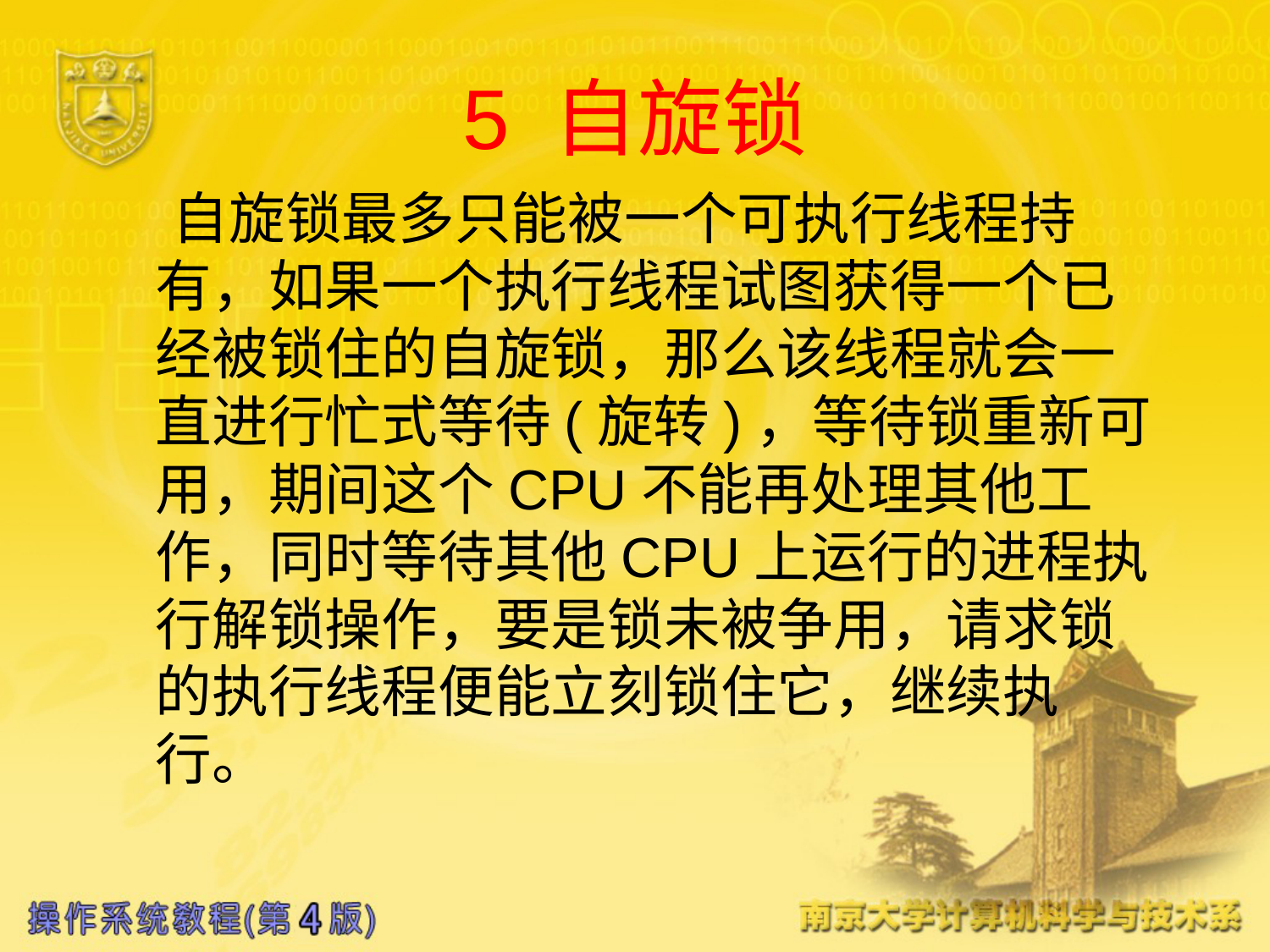

# 5 自旋锁
    自旋锁最多只能被一个可执行线程持有，如果一个执行线程试图获得一个已经被锁住的自旋锁，那么该线程就会一直进行忙式等待(旋转)，等待锁重新可用，期间这个CPU不能再处理其他工作，同时等待其他CPU上运行的进程执行解锁操作，要是锁未被争用，请求锁的执行线程便能立刻锁住它，继续执行。